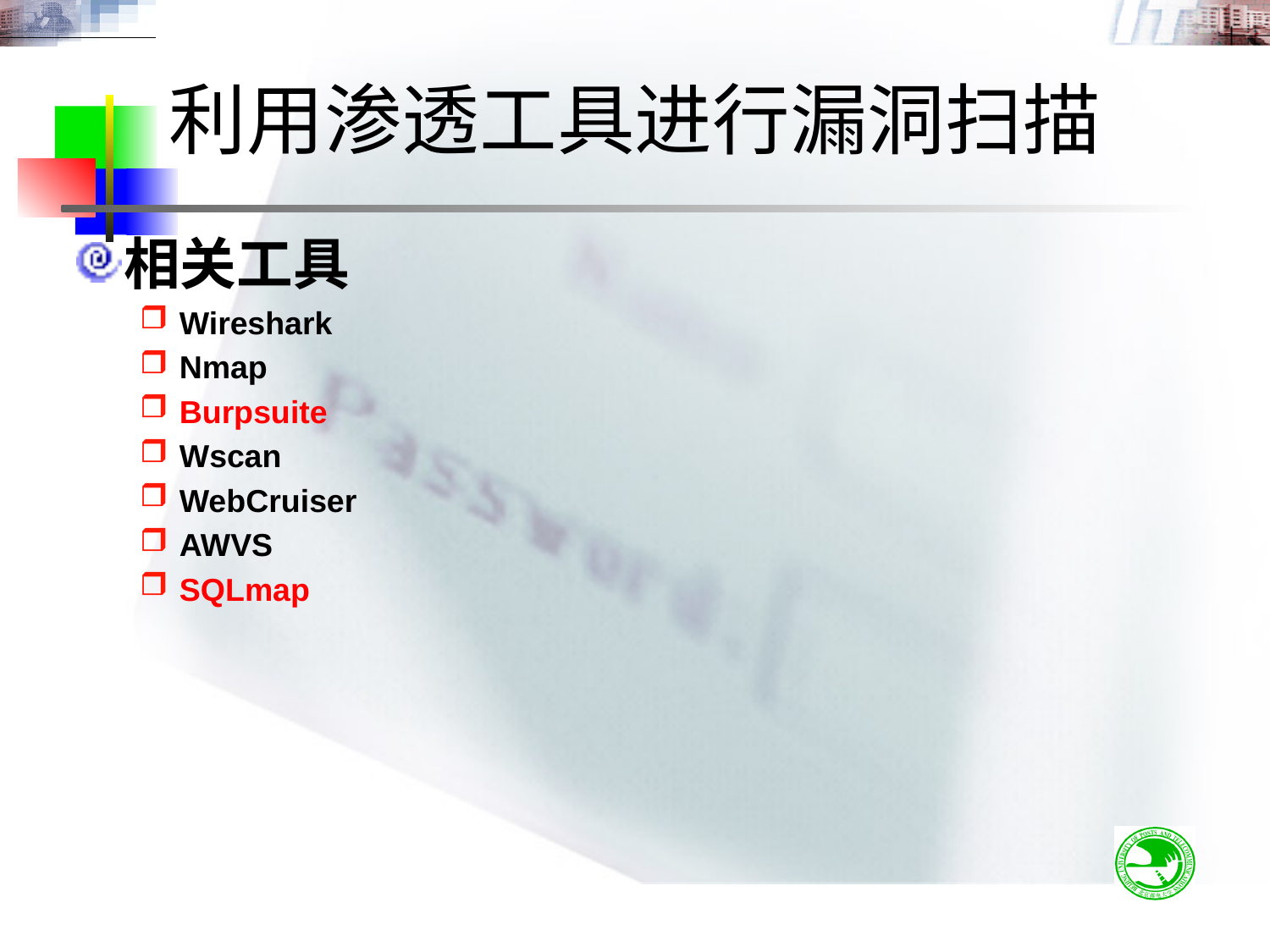

# 利用渗透工具进行漏洞扫描
相关工具
Wireshark
Nmap
Burpsuite
Wscan
WebCruiser
AWVS
SQLmap